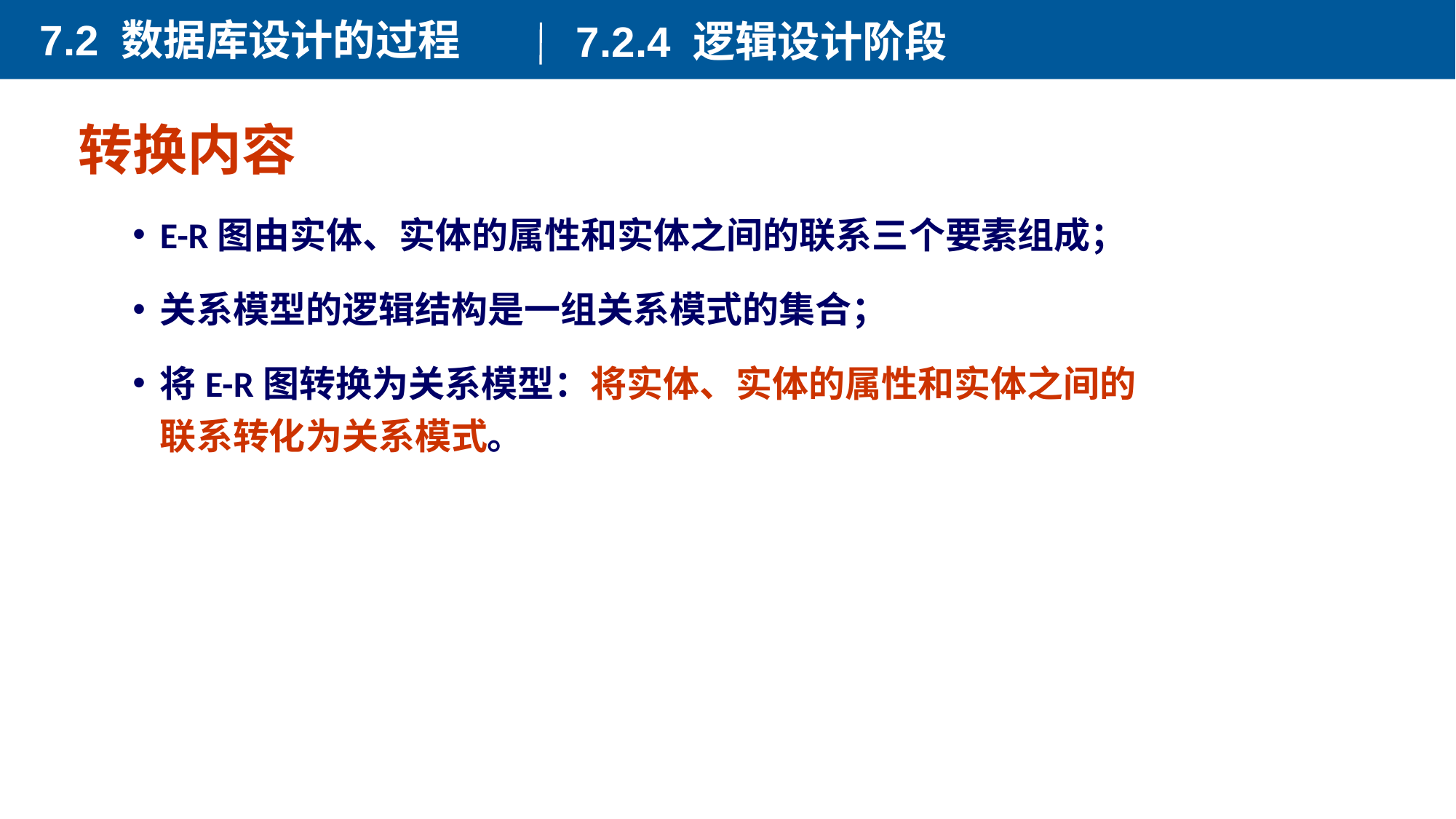

7.2 数据库设计的过程
7.2.4 逻辑设计阶段
转换内容
E-R图由实体、实体的属性和实体之间的联系三个要素组成；
关系模型的逻辑结构是一组关系模式的集合；
将E-R图转换为关系模型：将实体、实体的属性和实体之间的联系转化为关系模式。